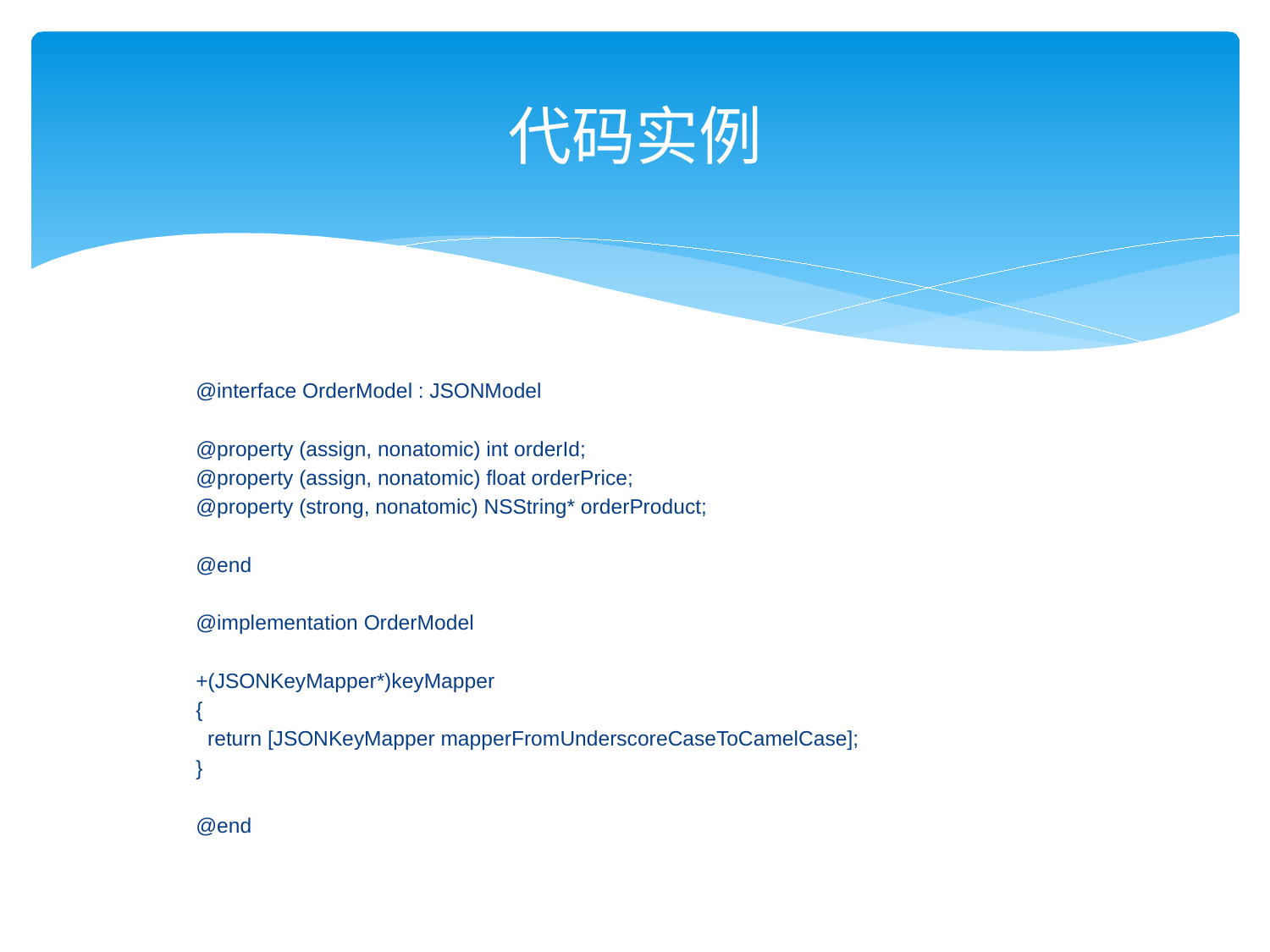

# 代码实例
	@interface OrderModel : JSONModel

	@property (assign, nonatomic) int orderId;
	@property (assign, nonatomic) float orderPrice;
	@property (strong, nonatomic) NSString* orderProduct;

	@end

	@implementation OrderModel

	+(JSONKeyMapper*)keyMapper
	{
	  return [JSONKeyMapper mapperFromUnderscoreCaseToCamelCase];
	}

	@end